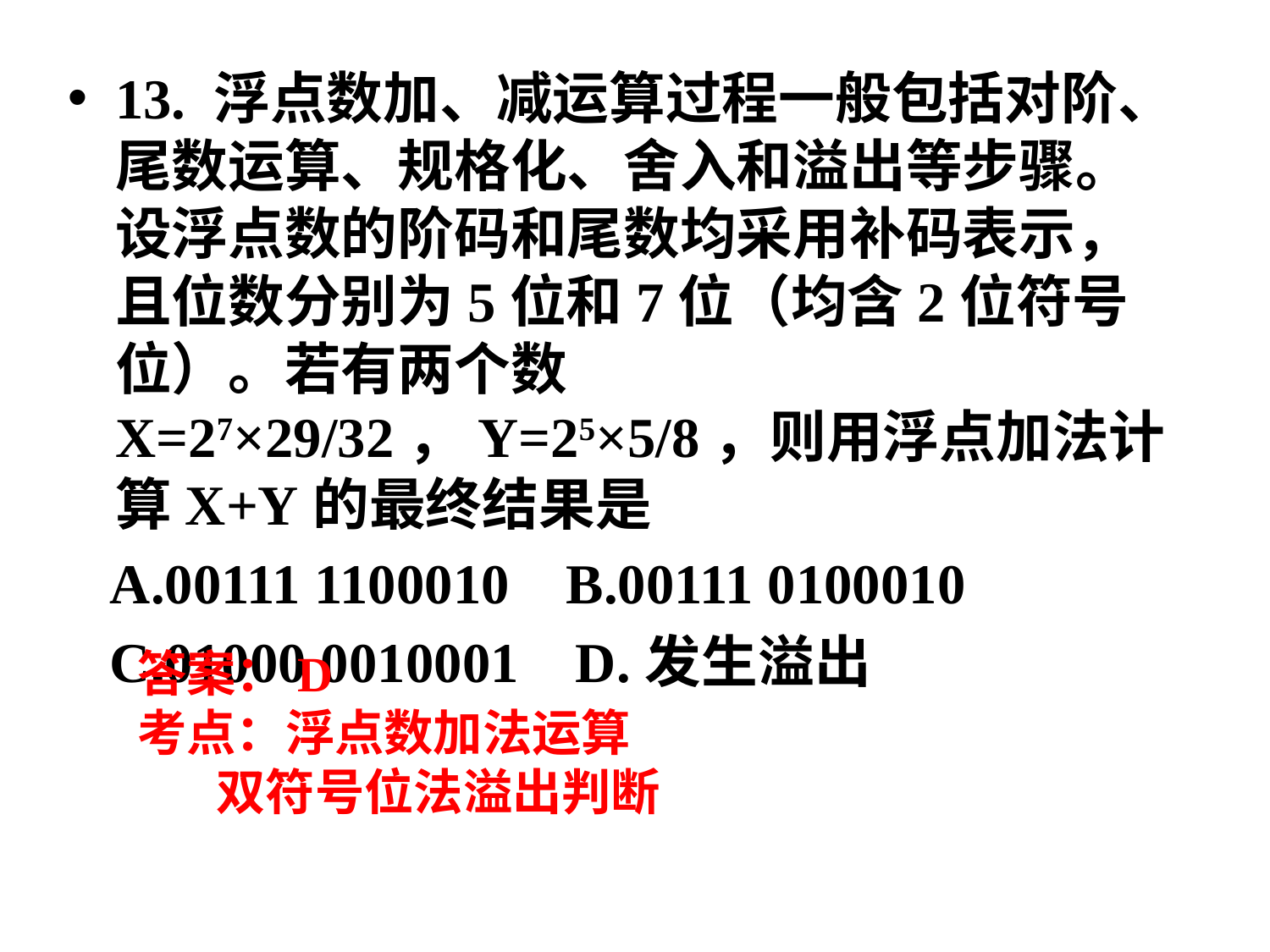

13. 浮点数加、减运算过程一般包括对阶、尾数运算、规格化、舍入和溢出等步骤。设浮点数的阶码和尾数均采用补码表示，且位数分别为5位和7位（均含2位符号位）。若有两个数X=27×29/32，Y=25×5/8，则用浮点加法计算X+Y的最终结果是
   A.00111 1100010    B.00111 0100010
   C.01000 0010001    D.发生溢出
答案：D
考点：浮点数加法运算
      双符号位法溢出判断